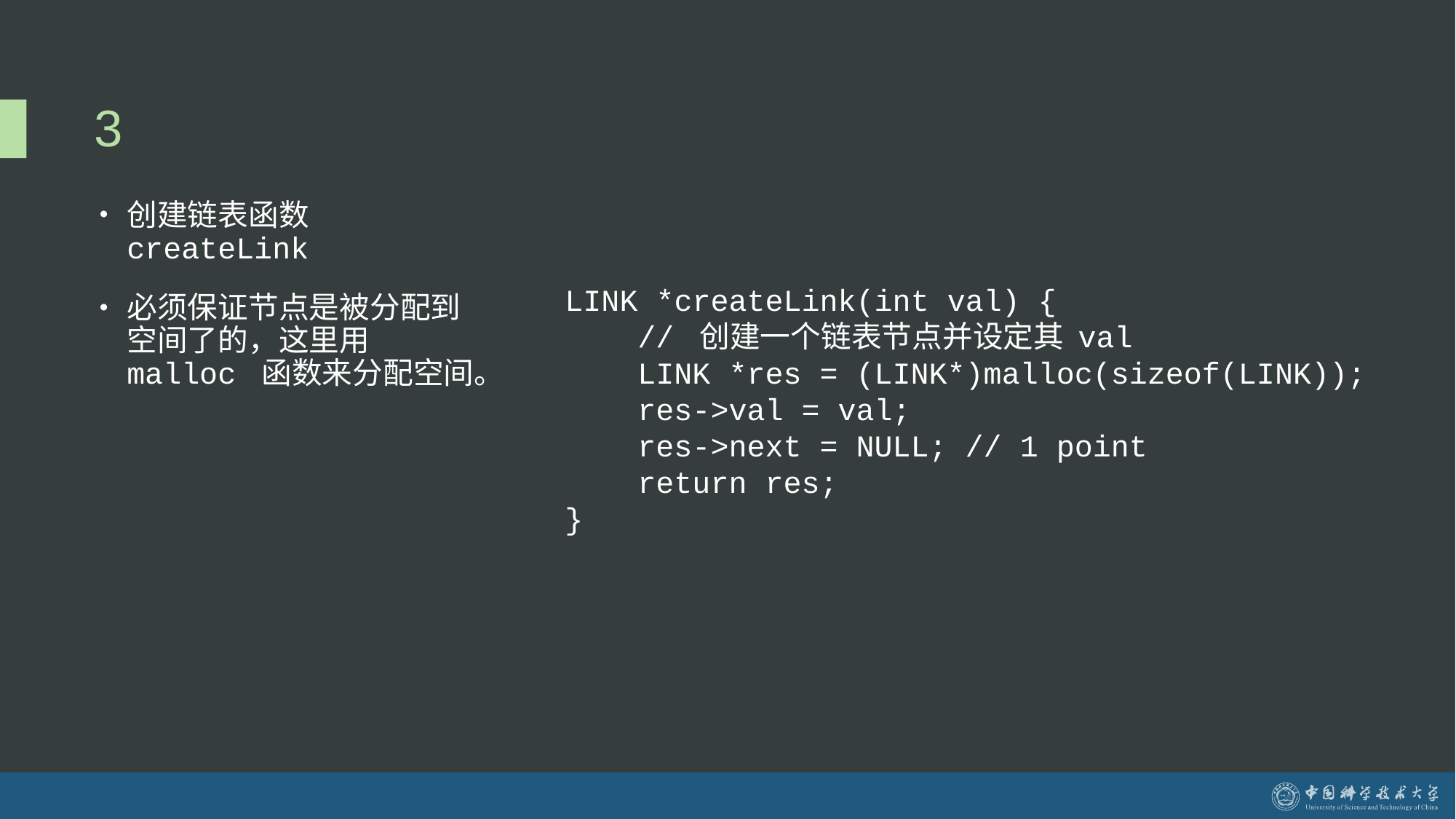

# 3
创建链表函数 createLink
必须保证节点是被分配到空间了的，这里用 malloc 函数来分配空间。
LINK *createLink(int val) {
    // 创建一个链表节点并设定其 val
    LINK *res = (LINK*)malloc(sizeof(LINK));
    res->val = val;
    res->next = NULL; // 1 point
    return res;
}